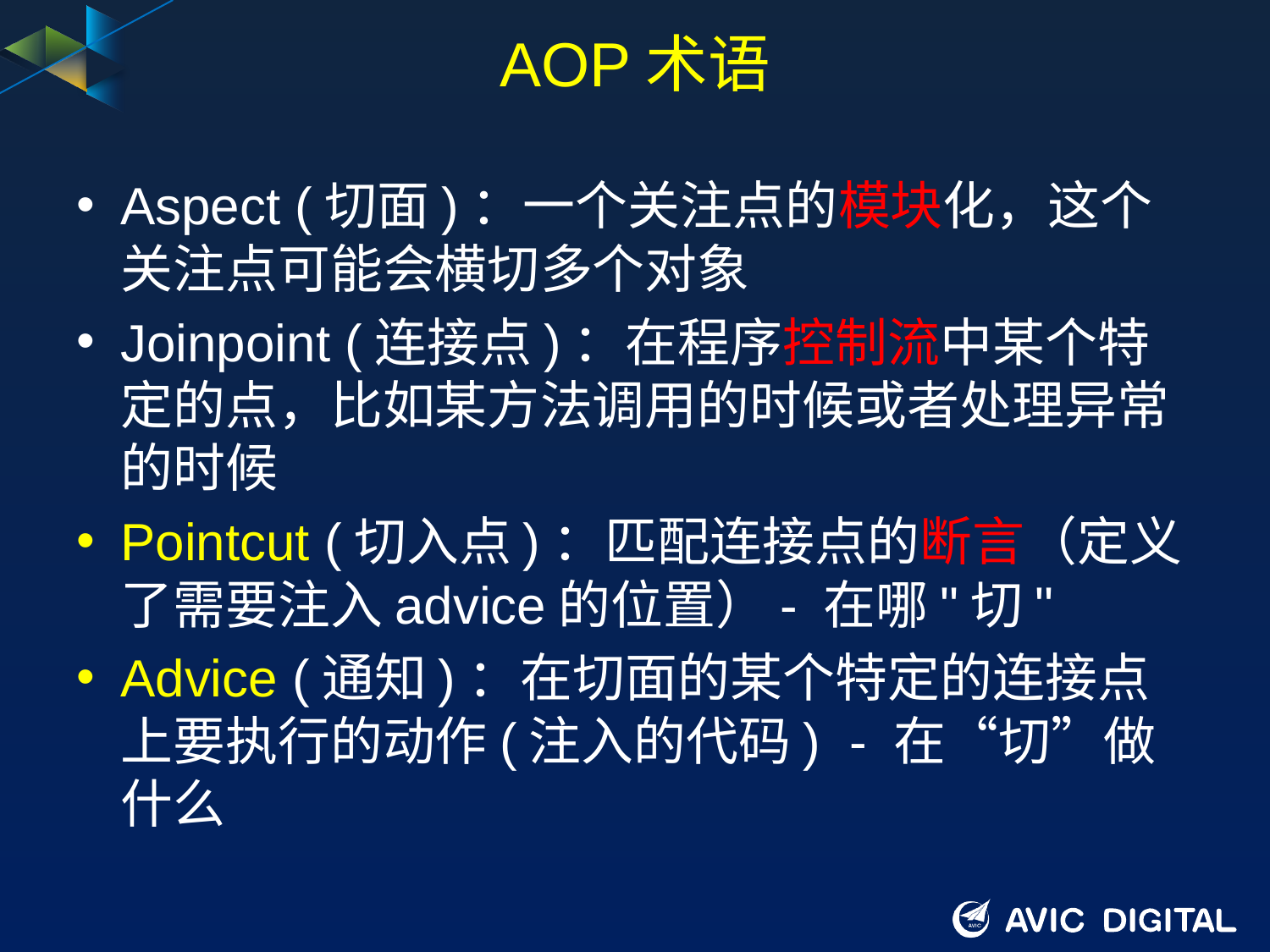

# AOP术语
Aspect (切面)：一个关注点的模块化，这个关注点可能会横切多个对象
Joinpoint (连接点)：在程序控制流中某个特定的点，比如某方法调用的时候或者处理异常的时候
Pointcut (切入点)：匹配连接点的断言（定义了需要注入advice的位置）- 在哪"切"
Advice (通知)：在切面的某个特定的连接点上要执行的动作(注入的代码)  - 在“切”做什么